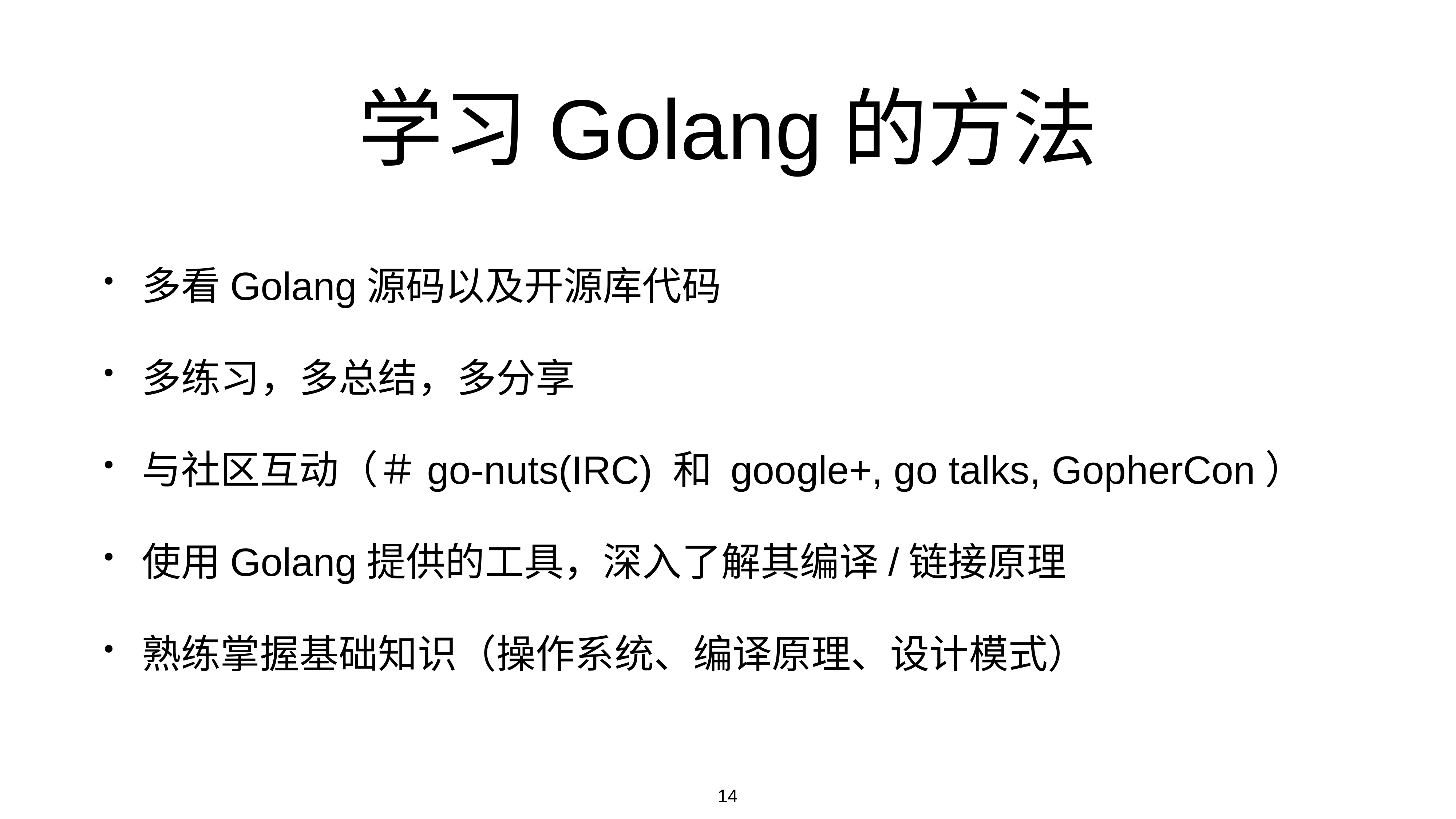

多看Golang源码以及开源库代码
多练习，多总结，多分享
与社区互动（＃go-nuts(IRC) 和 google+, go talks, GopherCon）
使用Golang提供的工具，深入了解其编译/链接原理
熟练掌握基础知识（操作系统、编译原理、设计模式）
# 学习Golang的方法
14